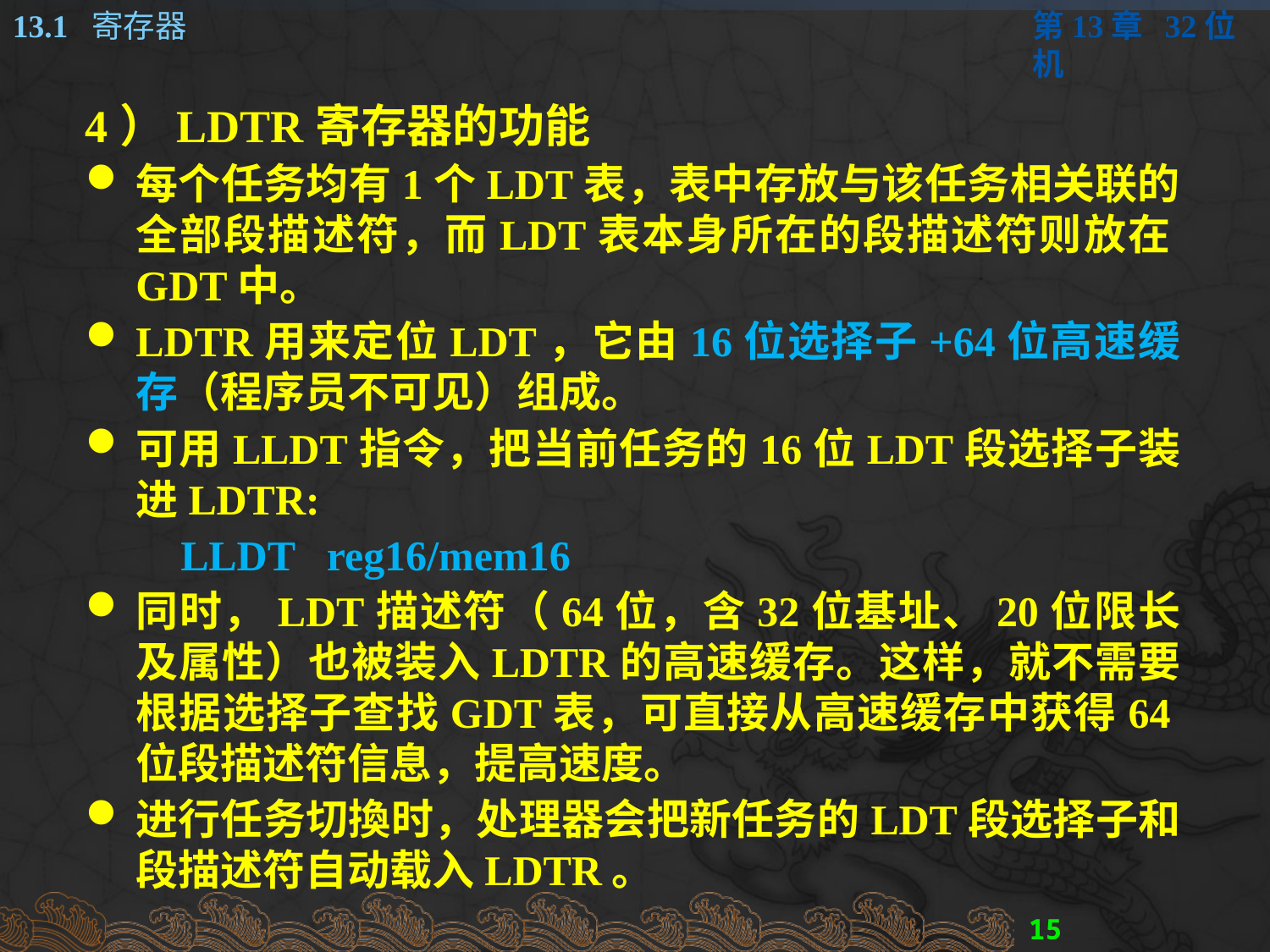

4）LDTR寄存器的功能
每个任务均有1个LDT表，表中存放与该任务相关联的全部段描述符，而LDT表本身所在的段描述符则放在GDT中。
LDTR用来定位LDT，它由16位选择子+64位高速缓存（程序员不可见）组成。
可用LLDT指令，把当前任务的16位LDT段选择子装进LDTR:
         LLDT   reg16/mem16
同时，LDT描述符（64位，含32位基址、20位限长及属性）也被装入LDTR的高速缓存。这样，就不需要根据选择子查找GDT表，可直接从高速缓存中获得64位段描述符信息，提高速度。
进行任务切換时，处理器会把新任务的LDT段选择子和段描述符自动载入LDTR。